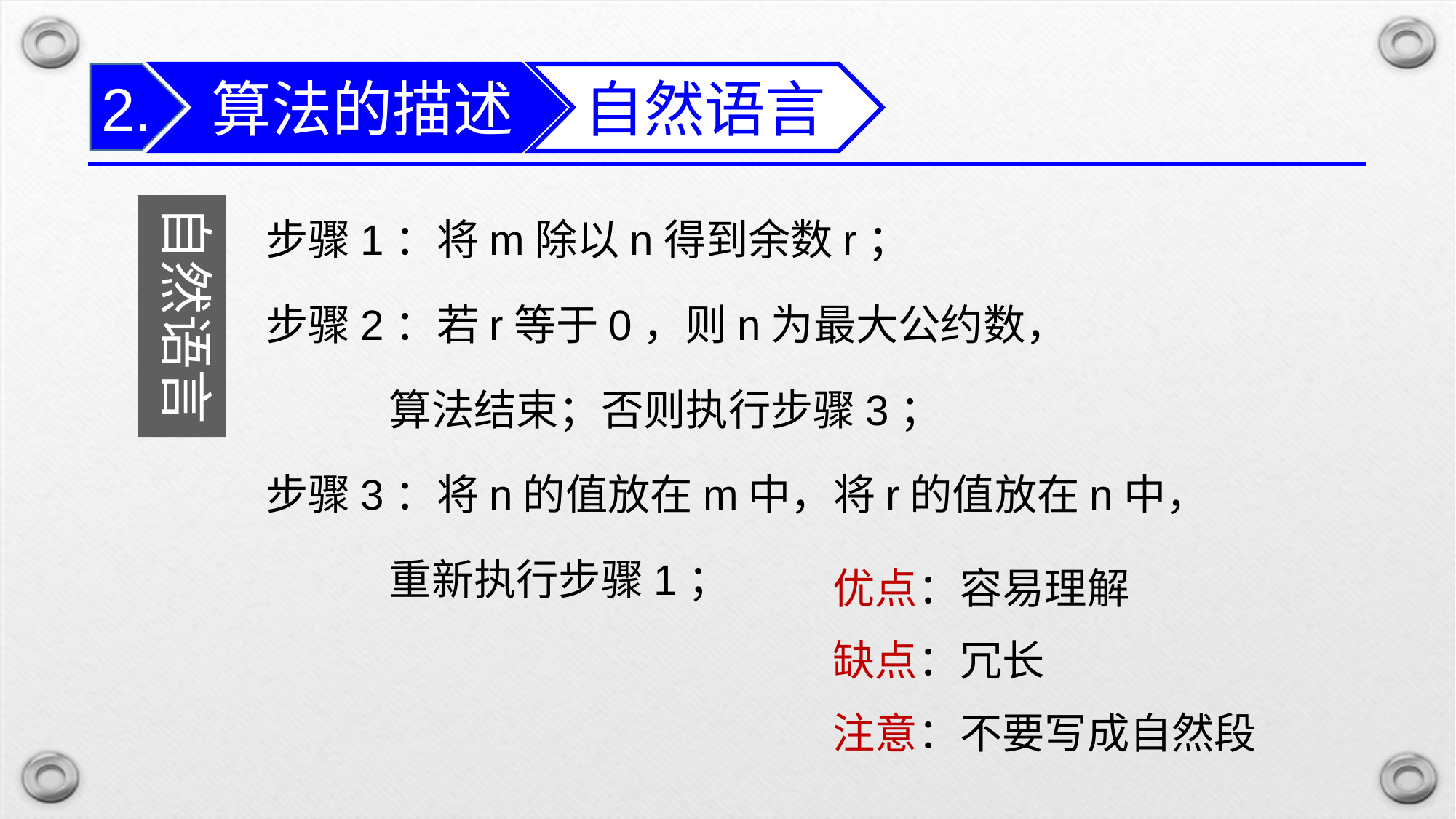

算法的描述

2.
自然语言
步骤1：将m除以n得到余数r；
步骤2：若r等于0，则n为最大公约数，
            算法结束；否则执行步骤3；
步骤3：将n的值放在m中，将r的值放在n中，
            重新执行步骤1；
自然语言
优点：容易理解
缺点：冗长
注意：不要写成自然段